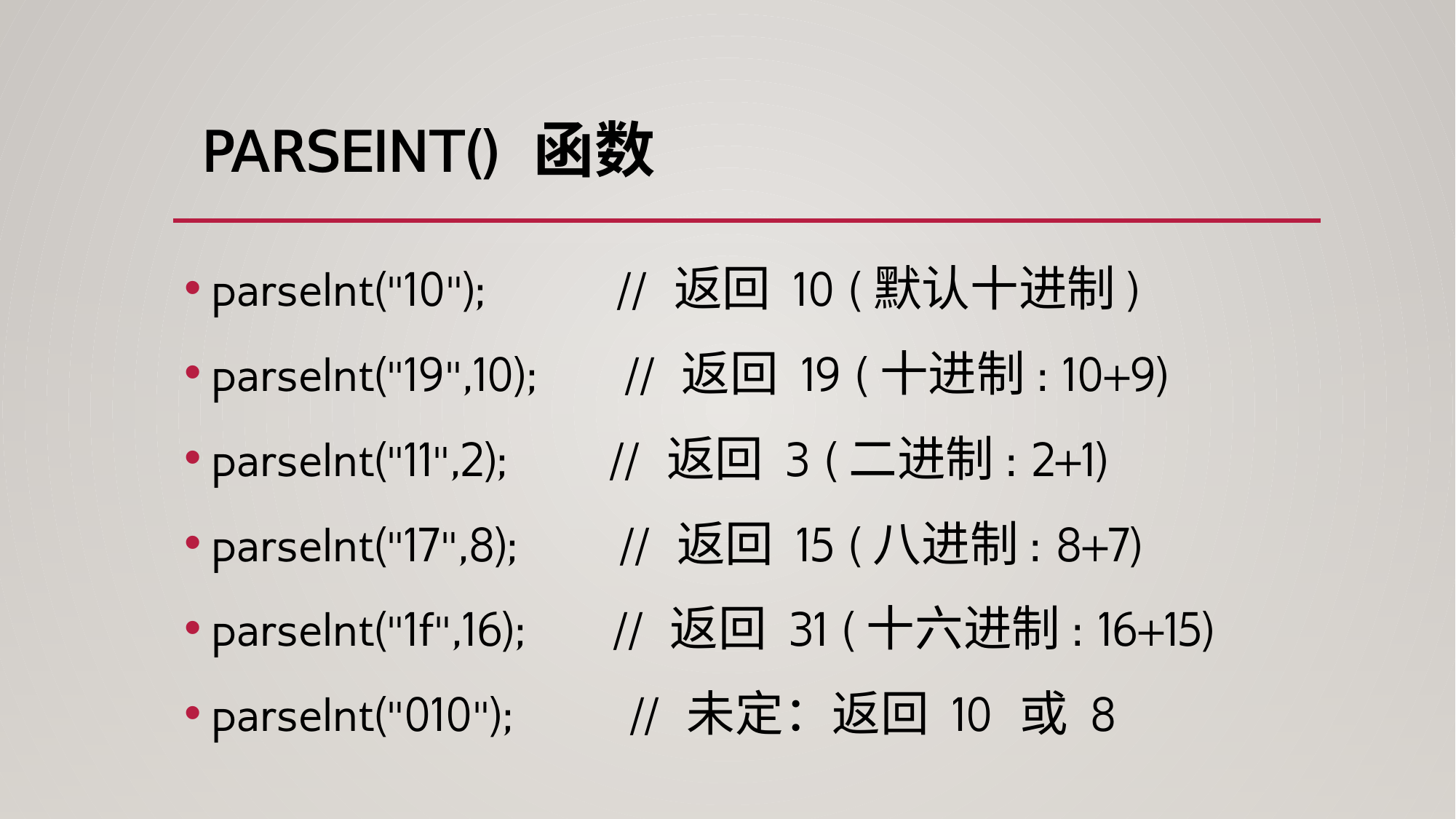

parseInt() 函数
parseInt("10");         // 返回 10 (默认十进制)
parseInt("19",10);      // 返回 19 (十进制: 10+9)
parseInt("11",2);       // 返回 3 (二进制: 2+1)
parseInt("17",8);       // 返回 15 (八进制: 8+7)
parseInt("1f",16);      // 返回 31 (十六进制: 16+15)
parseInt("010");        // 未定：返回 10 或 8